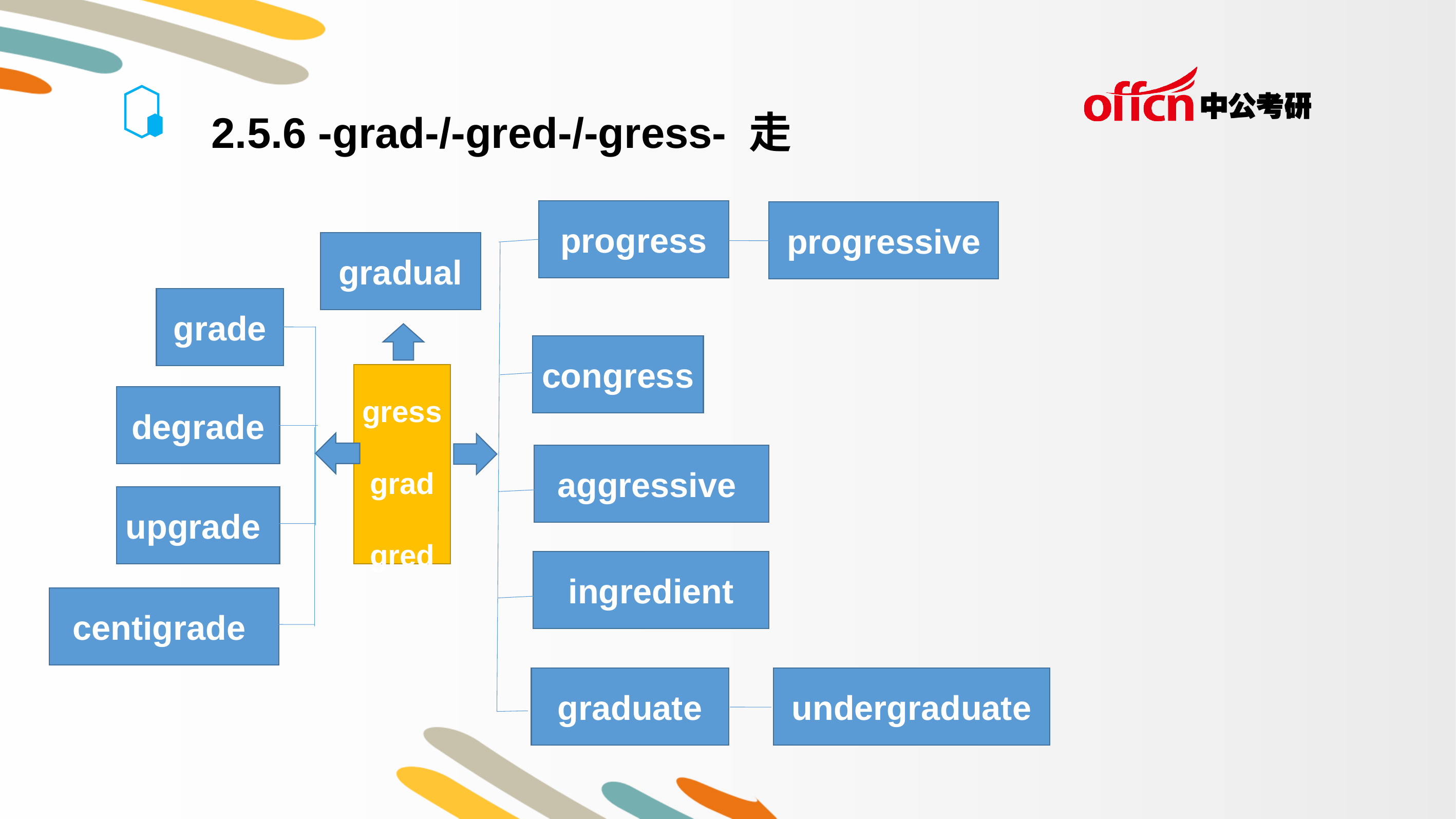

2.5.6 -grad-/-gred-/-gress- 走
progress
progressive
gradual
grade

congress

gress
grad
gred

degrade

aggressive
upgrade
ingredient
centigrade
graduate
undergraduate